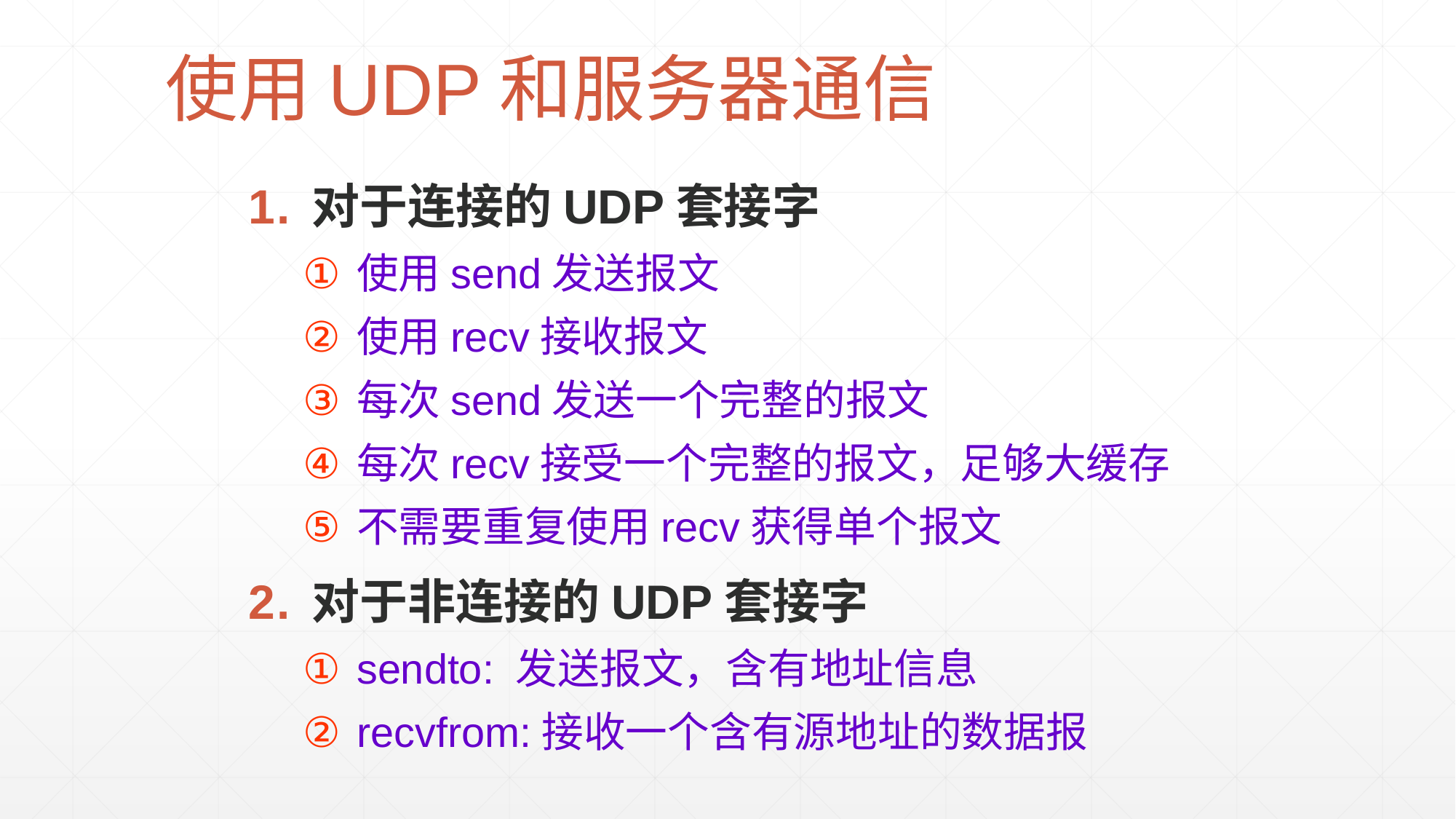

# 使用UDP和服务器通信
对于连接的UDP套接字
使用send发送报文
使用recv接收报文
每次send发送一个完整的报文
每次recv接受一个完整的报文，足够大缓存
不需要重复使用recv获得单个报文
对于非连接的UDP套接字
sendto: 发送报文，含有地址信息
recvfrom:接收一个含有源地址的数据报